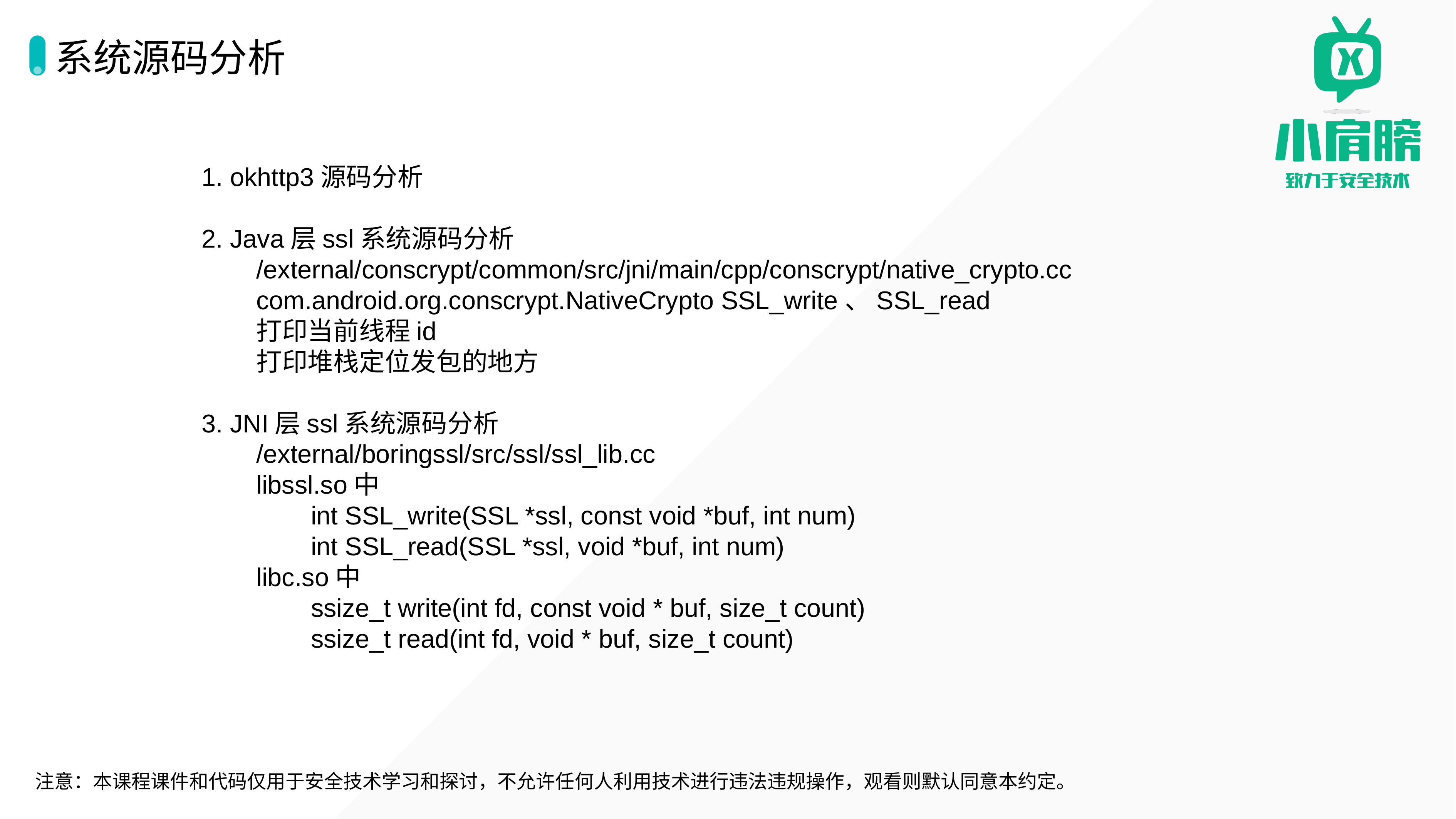

# 系统源码分析
1. okhttp3源码分析

2. Java层ssl系统源码分析
/external/conscrypt/common/src/jni/main/cpp/conscrypt/native_crypto.cc
com.android.org.conscrypt.NativeCrypto SSL_write、SSL_read
打印当前线程id
打印堆栈定位发包的地方

3. JNI层ssl系统源码分析
/external/boringssl/src/ssl/ssl_lib.cc
libssl.so中
int SSL_write(SSL *ssl, const void *buf, int num)
int SSL_read(SSL *ssl, void *buf, int num)
libc.so中
ssize_t write(int fd, const void * buf, size_t count)
ssize_t read(int fd, void * buf, size_t count)